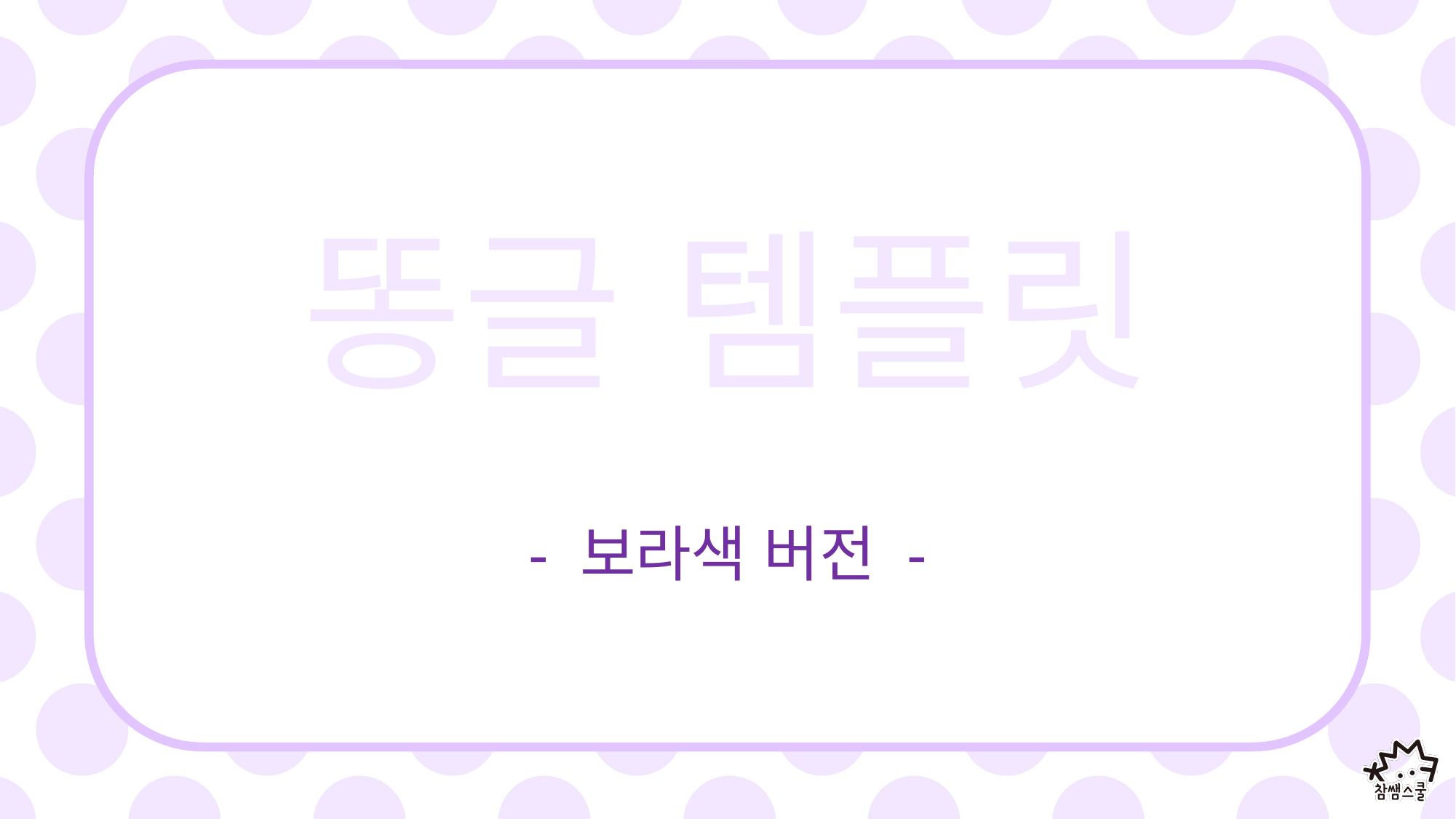

# 똥글 템플릿

- 보라색 버전 -